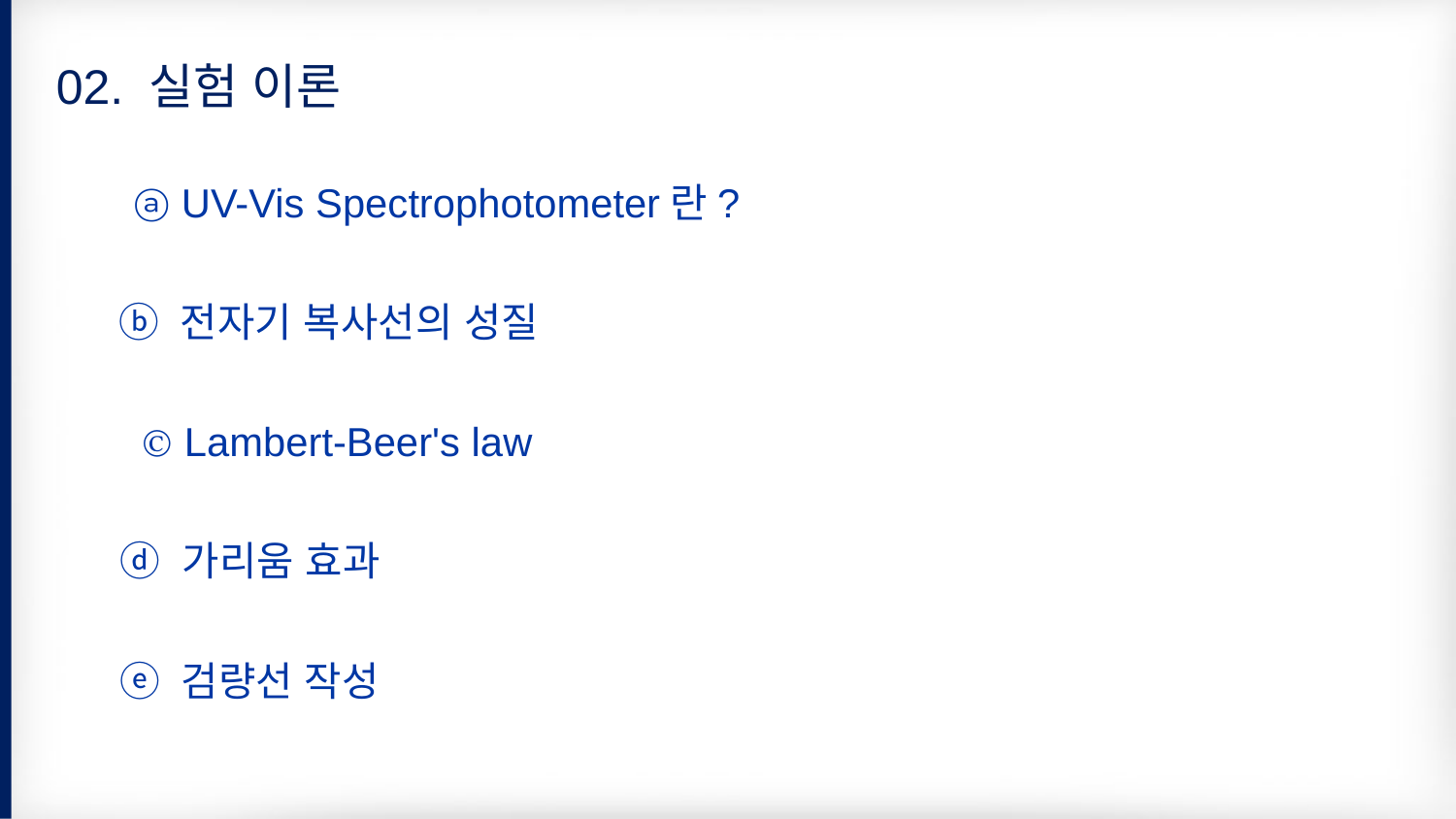

02. 실험 이론
ⓐ UV-Vis Spectrophotometer란?
ⓑ 전자기 복사선의 성질
Ⓒ Lambert-Beer's law
ⓓ 가리움 효과
ⓔ 검량선 작성